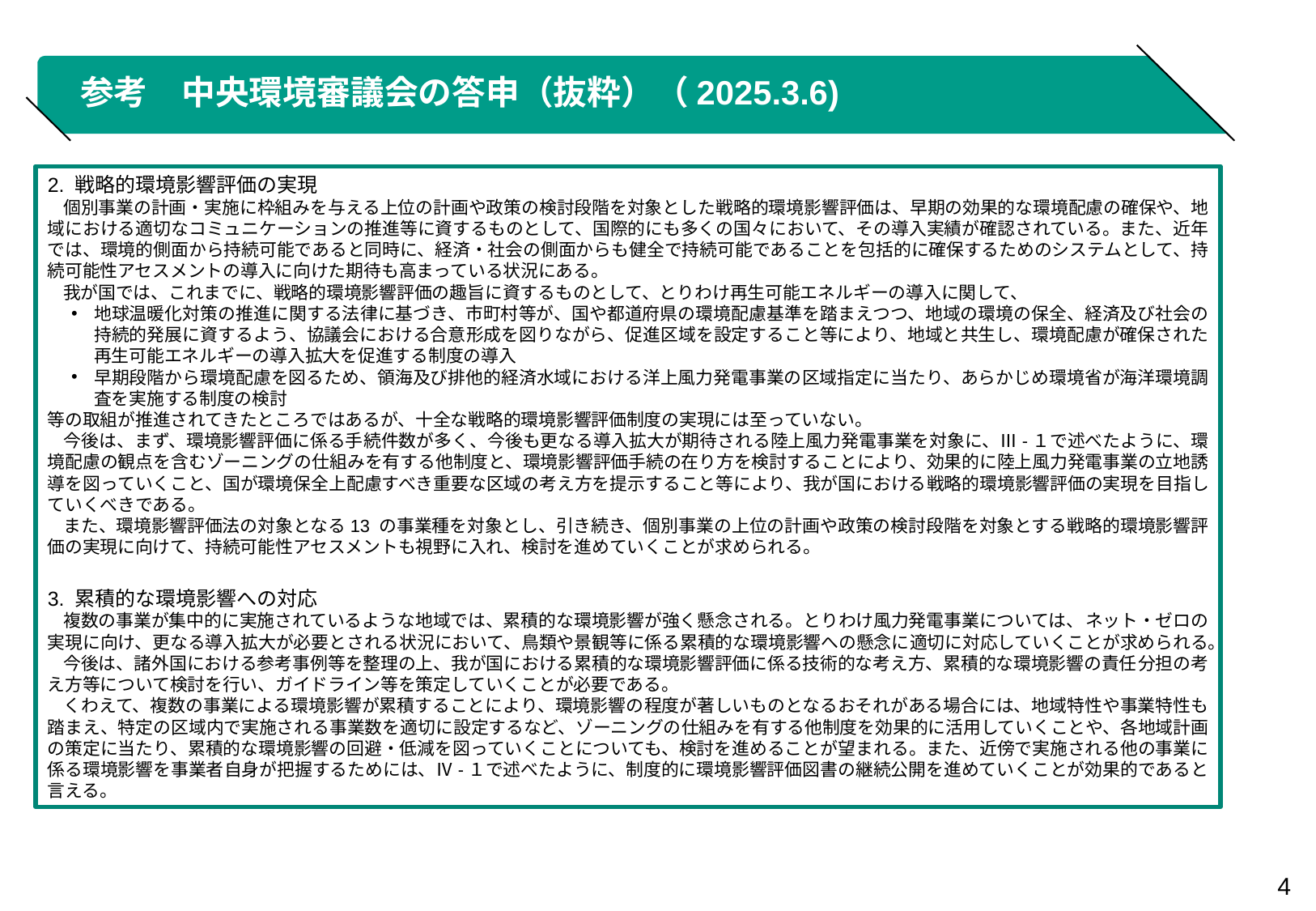

# 参考　中央環境審議会の答申（抜粋）（2025.3.6)
2. 戦略的環境影響評価の実現
   個別事業の計画・実施に枠組みを与える上位の計画や政策の検討段階を対象とした戦略的環境影響評価は、早期の効果的な環境配慮の確保や、地域における適切なコミュニケーションの推進等に資するものとして、国際的にも多くの国々において、その導入実績が確認されている。また、近年では、環境的側面から持続可能であると同時に、経済・社会の側面からも健全で持続可能であることを包括的に確保するためのシステムとして、持続可能性アセスメントの導入に向けた期待も高まっている状況にある。
   我が国では、これまでに、戦略的環境影響評価の趣旨に資するものとして、とりわけ再生可能エネルギーの導入に関して、
地球温暖化対策の推進に関する法律に基づき、市町村等が、国や都道府県の環境配慮基準を踏まえつつ、地域の環境の保全、経済及び社会の持続的発展に資するよう、協議会における合意形成を図りながら、促進区域を設定すること等により、地域と共生し、環境配慮が確保された再生可能エネルギーの導入拡大を促進する制度の導入
早期段階から環境配慮を図るため、領海及び排他的経済水域における洋上風力発電事業の区域指定に当たり、あらかじめ環境省が海洋環境調査を実施する制度の検討
等の取組が推進されてきたところではあるが、十全な戦略的環境影響評価制度の実現には至っていない。
   今後は、まず、環境影響評価に係る手続件数が多く、今後も更なる導入拡大が期待される陸上風力発電事業を対象に、Ⅲ-１で述べたように、環境配慮の観点を含むゾーニングの仕組みを有する他制度と、環境影響評価手続の在り方を検討することにより、効果的に陸上風力発電事業の立地誘導を図っていくこと、国が環境保全上配慮すべき重要な区域の考え方を提示すること等により、我が国における戦略的環境影響評価の実現を目指していくべきである。
   また、環境影響評価法の対象となる13 の事業種を対象とし、引き続き、個別事業の上位の計画や政策の検討段階を対象とする戦略的環境影響評価の実現に向けて、持続可能性アセスメントも視野に入れ、検討を進めていくことが求められる。

3. 累積的な環境影響への対応
   複数の事業が集中的に実施されているような地域では、累積的な環境影響が強く懸念される。とりわけ風力発電事業については、ネット・ゼロの実現に向け、更なる導入拡大が必要とされる状況において、鳥類や景観等に係る累積的な環境影響への懸念に適切に対応していくことが求められる。
   今後は、諸外国における参考事例等を整理の上、我が国における累積的な環境影響評価に係る技術的な考え方、累積的な環境影響の責任分担の考え方等について検討を行い、ガイドライン等を策定していくことが必要である。
   くわえて、複数の事業による環境影響が累積することにより、環境影響の程度が著しいものとなるおそれがある場合には、地域特性や事業特性も踏まえ、特定の区域内で実施される事業数を適切に設定するなど、ゾーニングの仕組みを有する他制度を効果的に活用していくことや、各地域計画の策定に当たり、累積的な環境影響の回避・低減を図っていくことについても、検討を進めることが望まれる。また、近傍で実施される他の事業に係る環境影響を事業者自身が把握するためには、Ⅳ-１で述べたように、制度的に環境影響評価図書の継続公開を進めていくことが効果的であると言える。